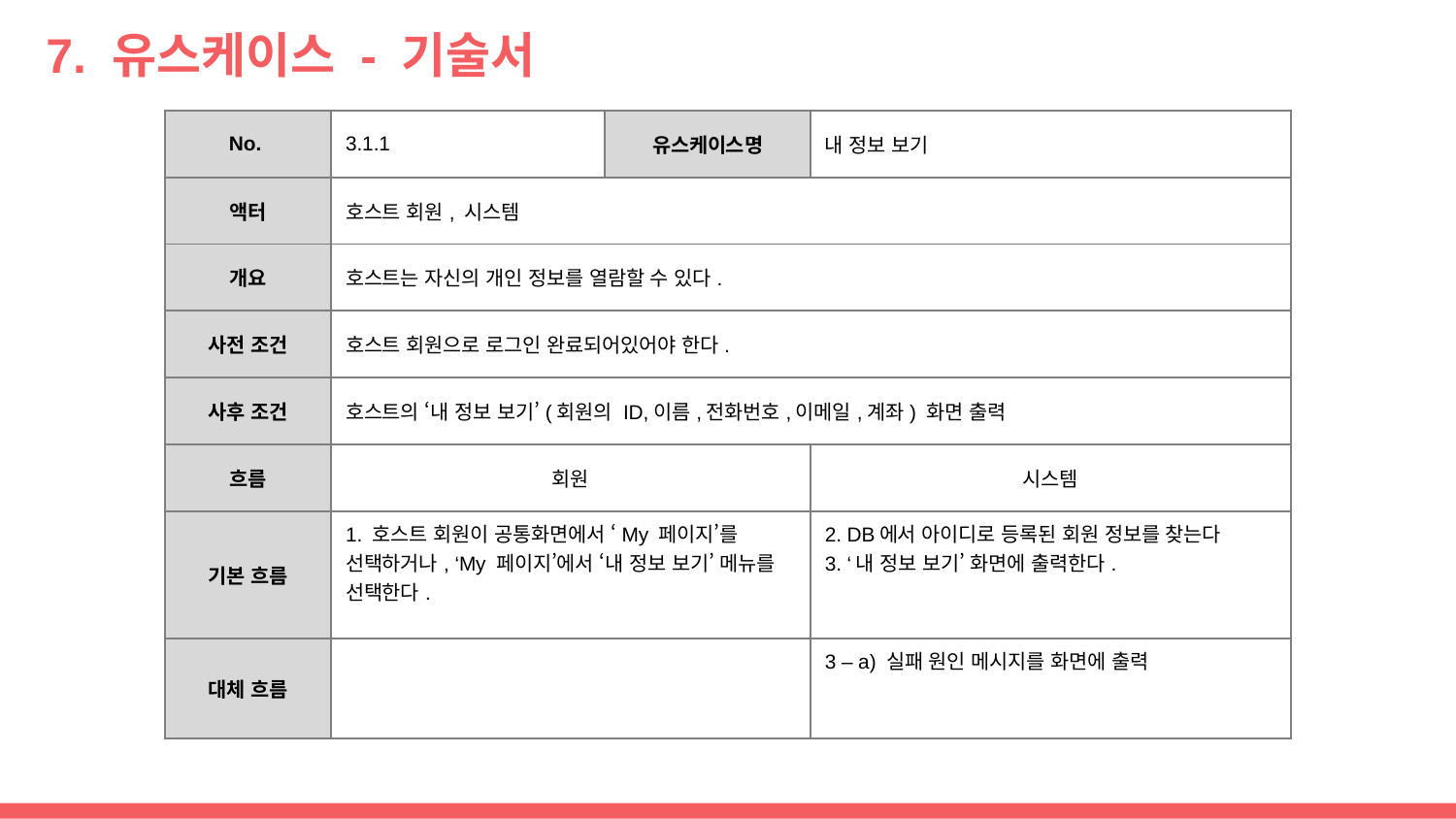

# 7. 유스케이스 - 기술서
| No. | 3.1.1 | 유스케이스명 | 내 정보 보기 |
| --- | --- | --- | --- |
| 액터 | 호스트 회원, 시스템 |  |  |
| 개요 | 호스트는 자신의 개인 정보를 열람할 수 있다. |  |  |
| 사전 조건 | 호스트 회원으로 로그인 완료되어있어야 한다. |  |  |
| 사후 조건 | 호스트의 ‘내 정보 보기’(회원의 ID,이름,전화번호,이메일,계좌) 화면 출력 |  |  |
| 흐름 | 회원 |  | 시스템 |
| 기본 흐름 | 1. 호스트 회원이 공통화면에서 ‘My 페이지’를 선택하거나, ‘My 페이지’에서 ‘내 정보 보기’ 메뉴를 선택한다. |  | 2. DB에서 아이디로 등록된 회원 정보를 찾는다 3. ‘내 정보 보기’ 화면에 출력한다. |
| 대체 흐름 |  |  | 3 – a) 실패 원인 메시지를 화면에 출력 |